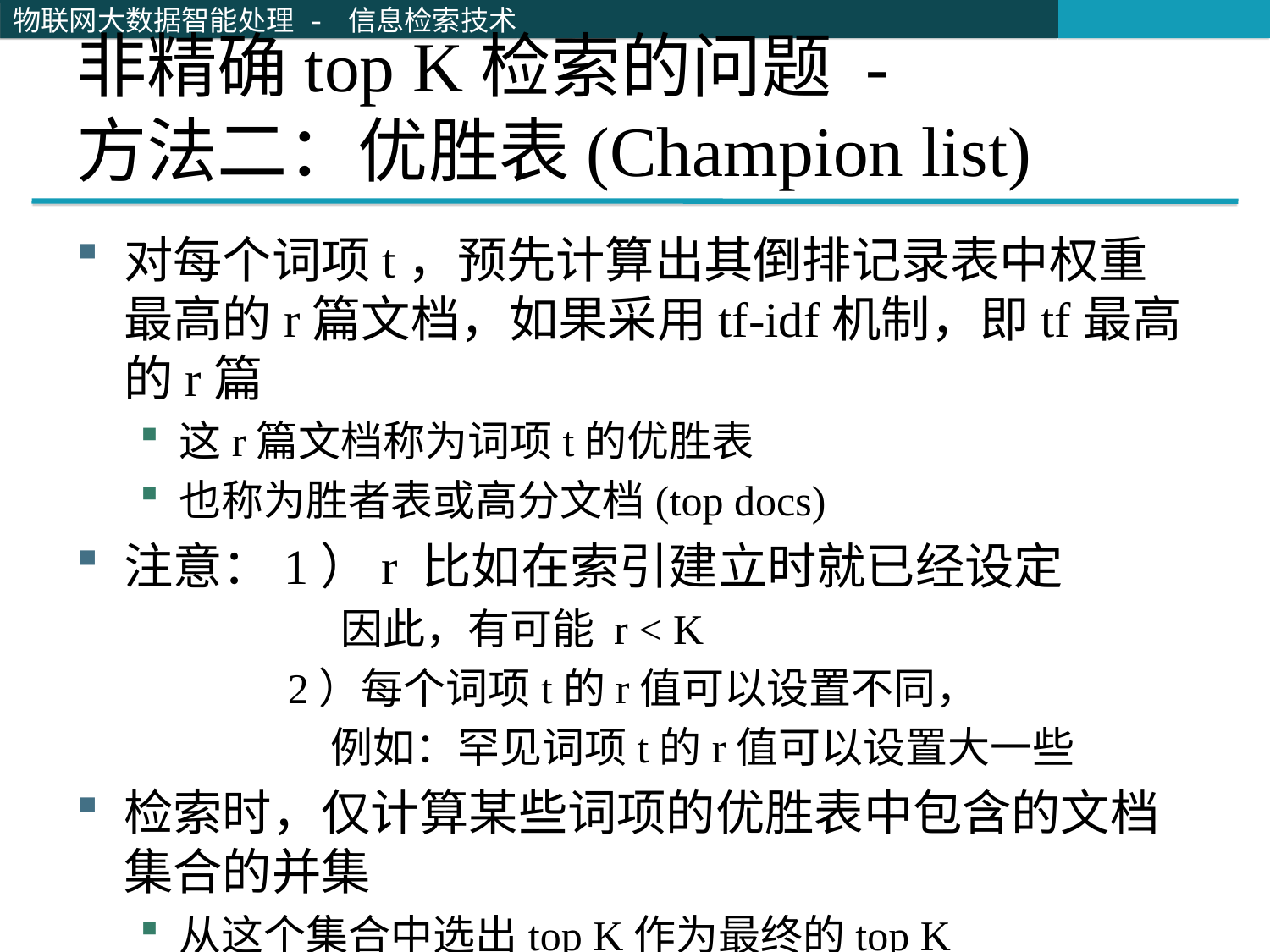

# 非精确top K检索的问题 - 方法二：优胜表(Champion list)
对每个词项t，预先计算出其倒排记录表中权重最高的r篇文档，如果采用tf-idf机制，即tf最高的r篇
这r篇文档称为词项t的优胜表
也称为胜者表或高分文档(top docs)
注意：1）r 比如在索引建立时就已经设定
                    因此，有可能 r < K
              2）每个词项t的r值可以设置不同，
                   例如：罕见词项t的r值可以设置大一些
检索时，仅计算某些词项的优胜表中包含的文档集合的并集
从这个集合中选出top K作为最终的top K